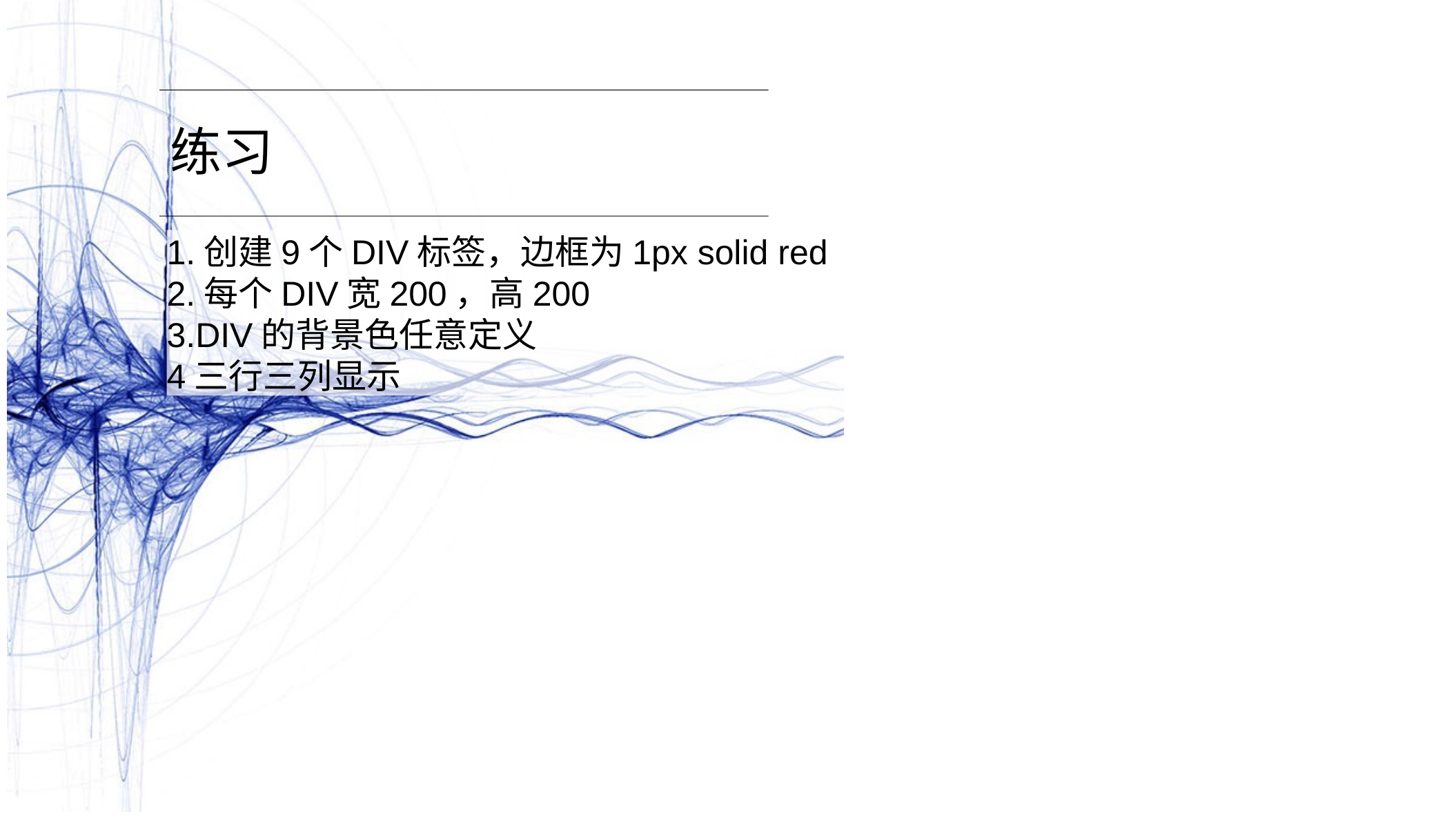

练习

1.创建9个DIV标签，边框为1px solid red
2.每个DIV宽200，高200
3.DIV的背景色任意定义
4三行三列显示